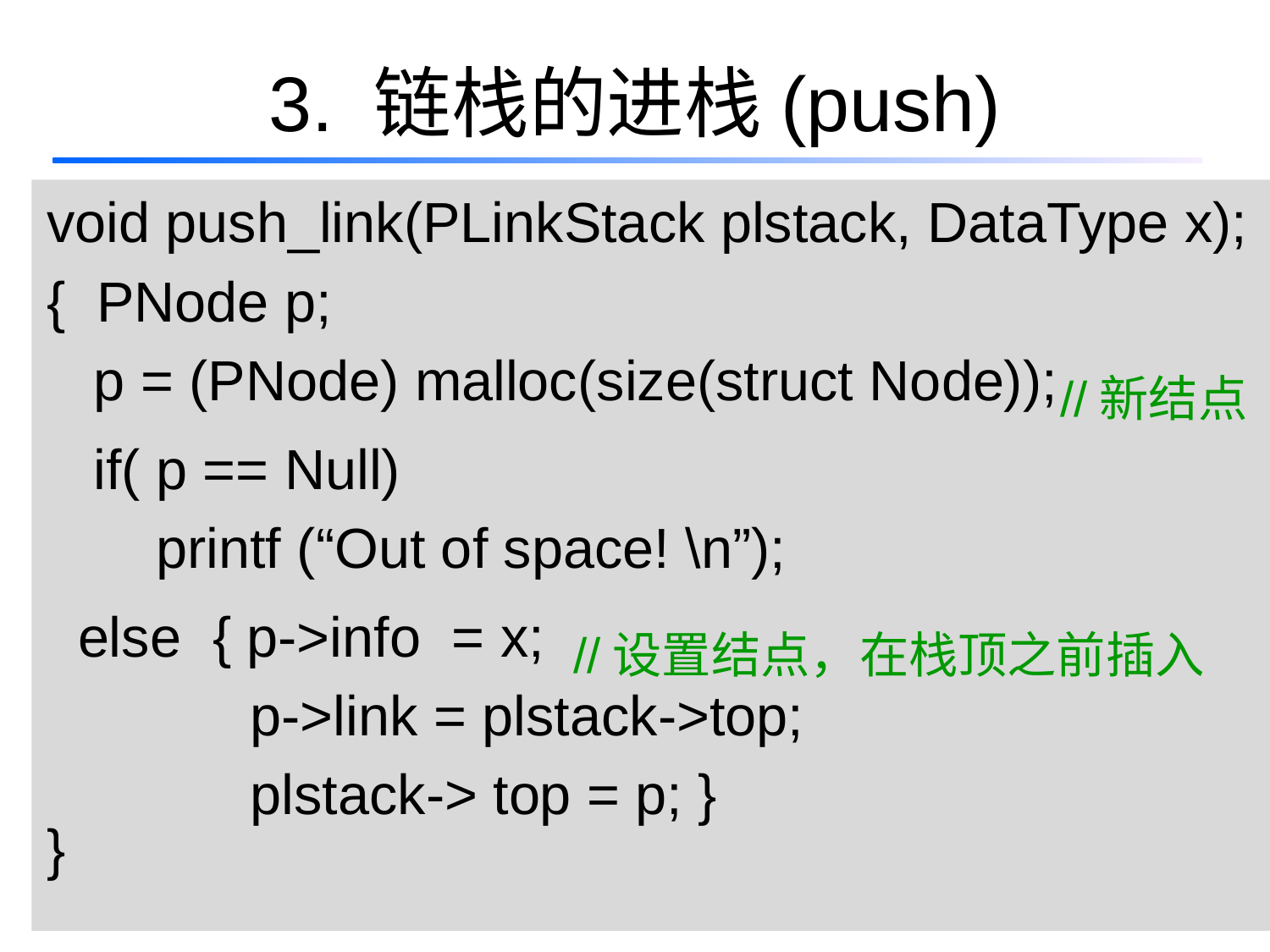

# 3. 链栈的进栈(push)

void push_link(PLinkStack plstack, DataType x);
{  PNode p;
   p = (PNode) malloc(size(struct Node));
   if( p == Null)
       printf (“Out of space! \n”);
  else  { p->info  = x;
             p->link = plstack->top;
             plstack-> top = p; }
}
//新结点
//设置结点，在栈顶之前插入